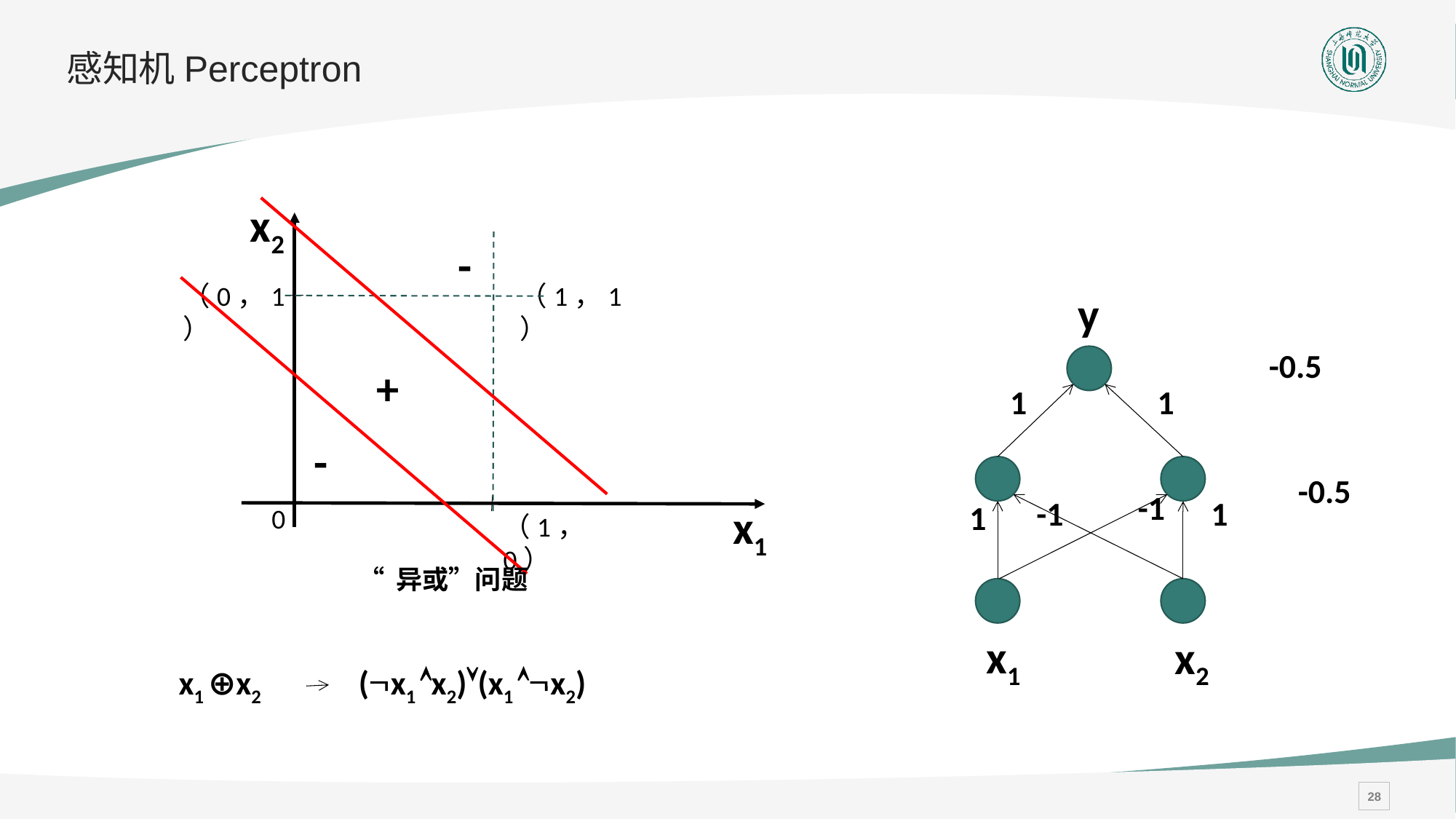

# 感知机Perceptron
x2
（0，1）
0
-
（1，1）
y
-0.5

+
1
1
-

-0.5
-1
-1
1
1
x1
（1，0）
“异或”问题

x1
x2
x1 ⊕x2
(¬x1 ∧x2)∨(x1 ∧¬x2)